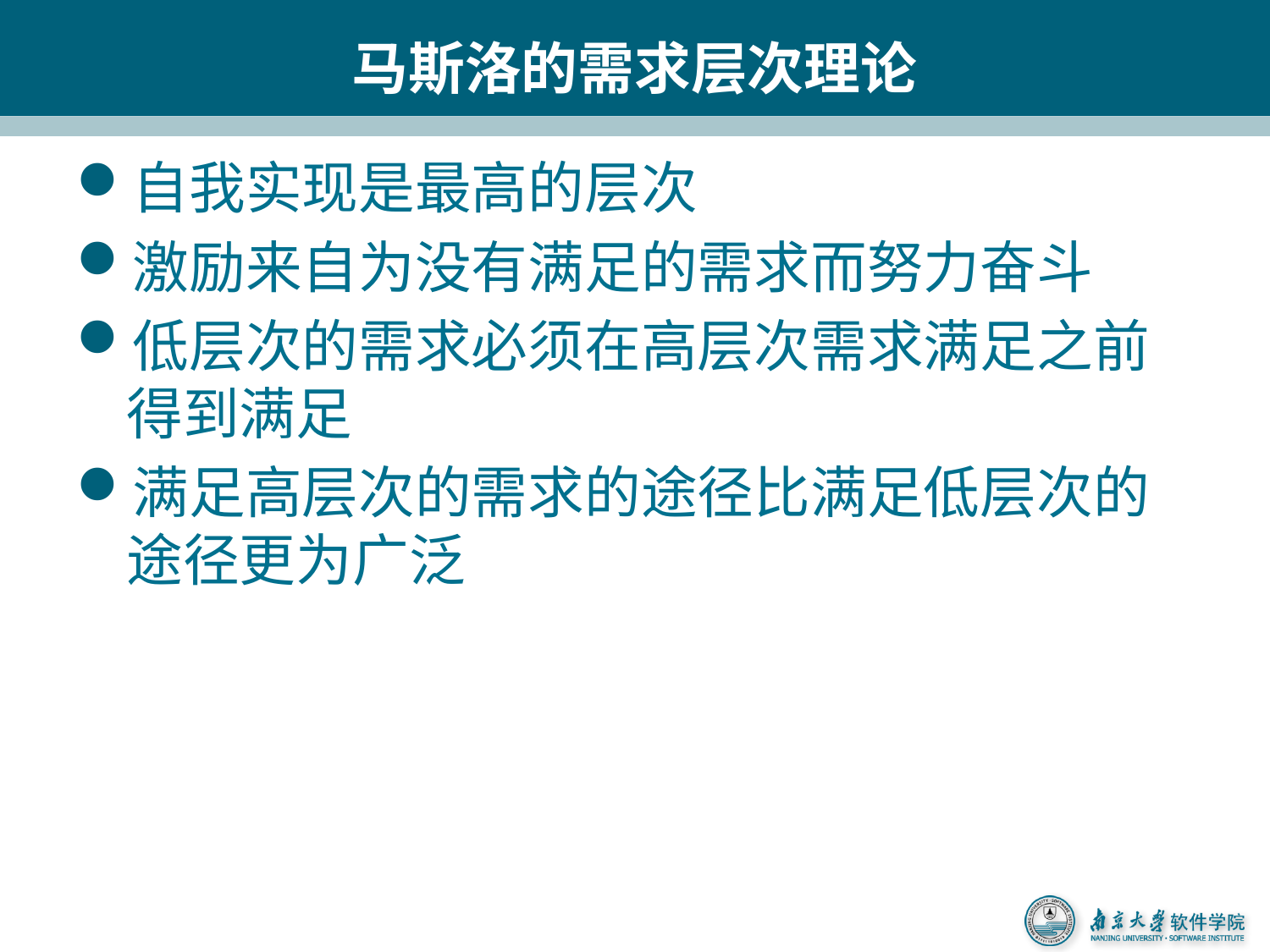

# 马斯洛的需求层次理论
自我实现是最高的层次
激励来自为没有满足的需求而努力奋斗
低层次的需求必须在高层次需求满足之前得到满足
满足高层次的需求的途径比满足低层次的途径更为广泛